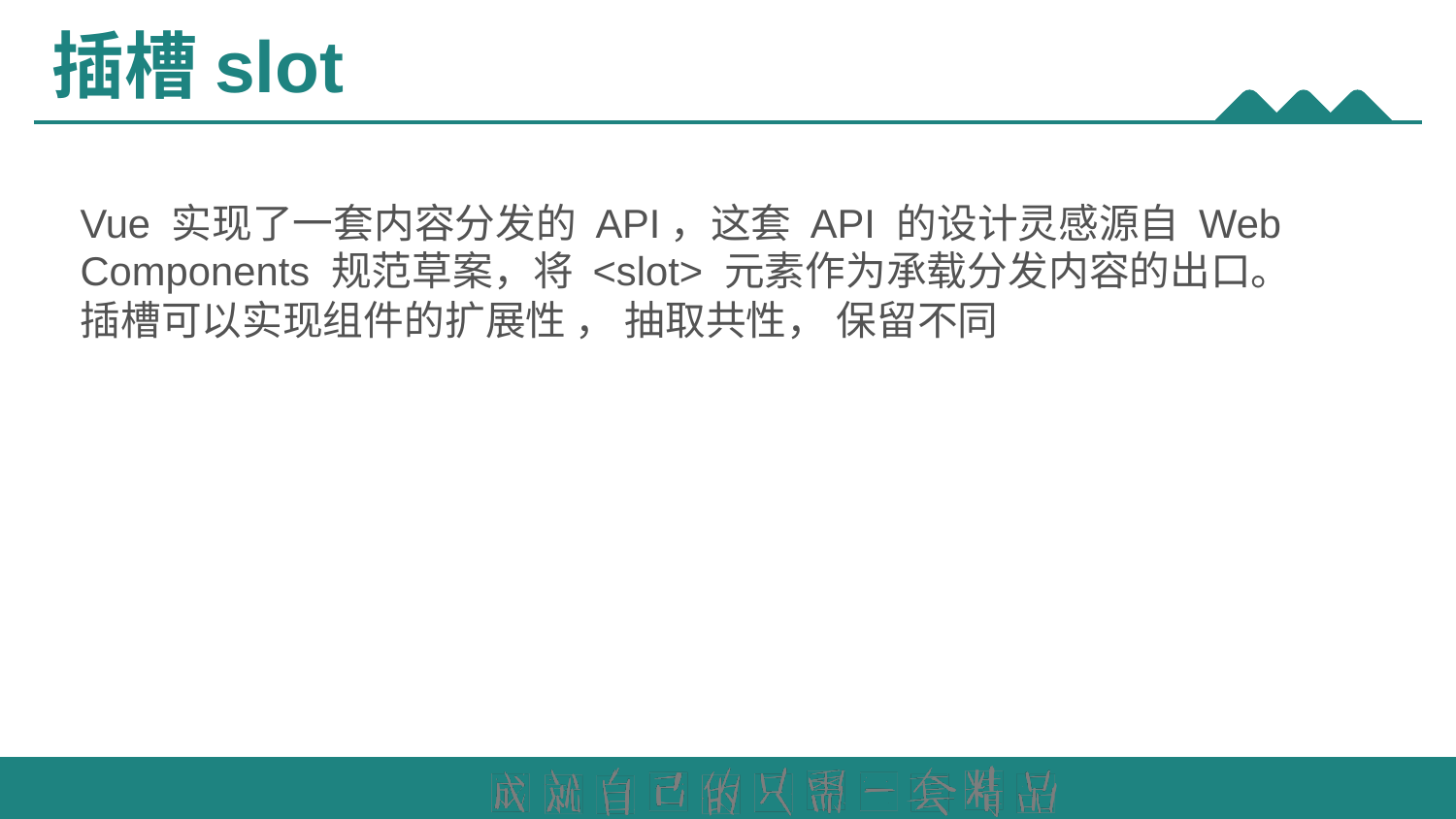

# 插槽slot
Vue 实现了一套内容分发的 API，这套 API 的设计灵感源自 Web Components 规范草案，将 <slot> 元素作为承载分发内容的出口。
插槽可以实现组件的扩展性 ， 抽取共性， 保留不同